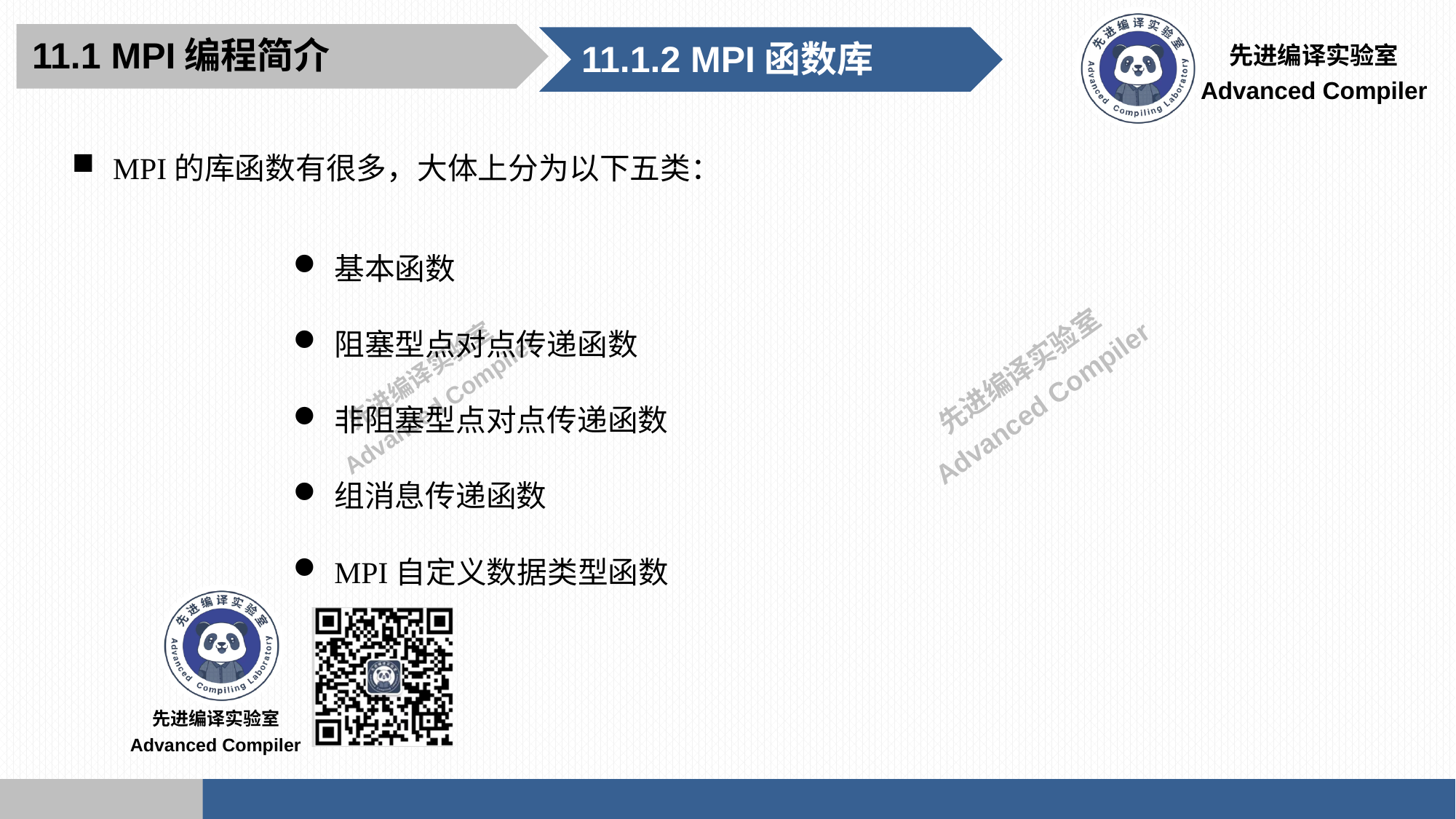

11.1 MPI编程简介

11.1.2 MPI函数库
MPI的库函数有很多，大体上分为以下五类：

基本函数
阻塞型点对点传递函数
非阻塞型点对点传递函数
组消息传递函数
MPI自定义数据类型函数